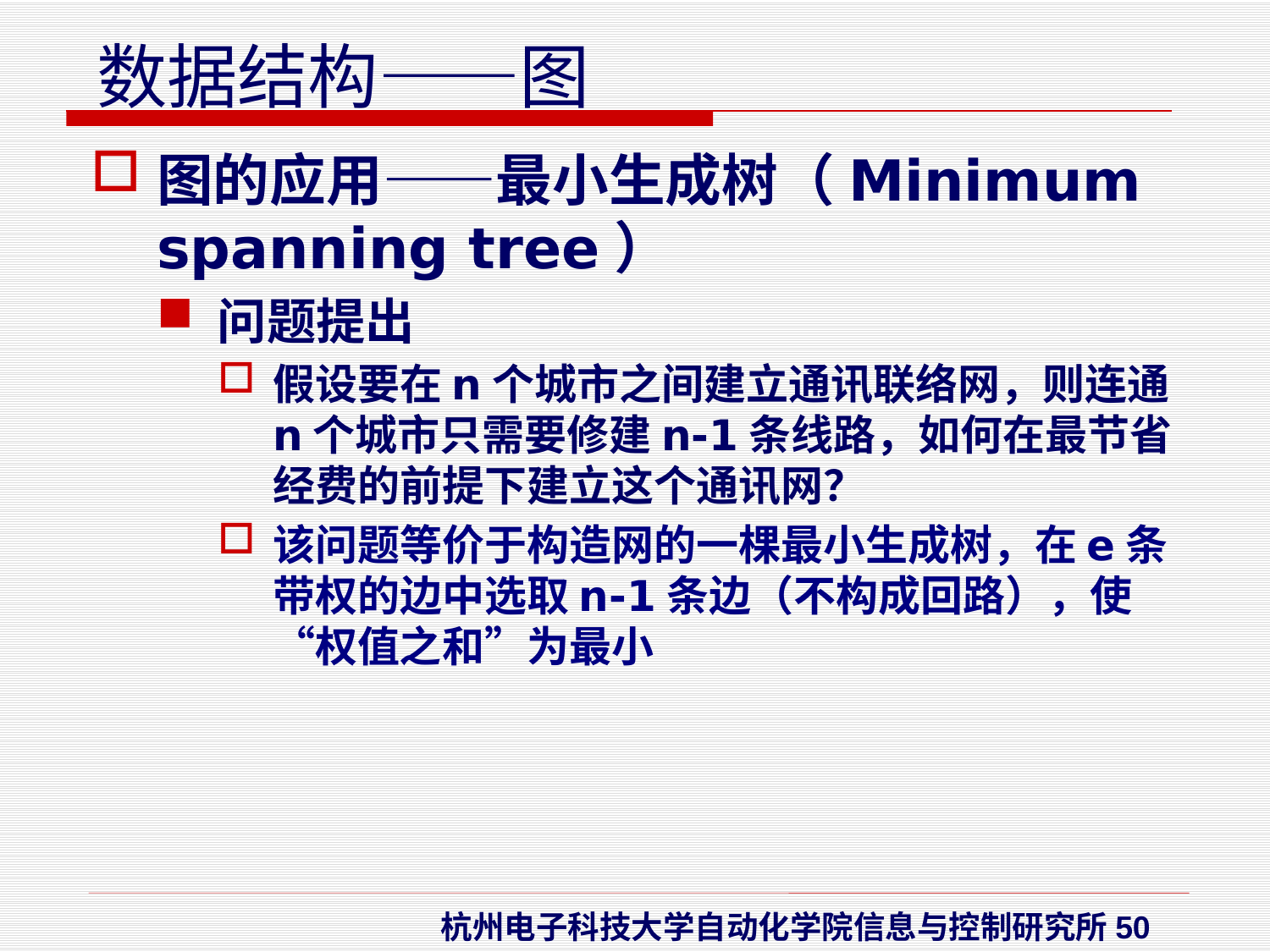

图的应用——最小生成树（Minimum spanning tree）
问题提出
假设要在n个城市之间建立通讯联络网，则连通 n个城市只需要修建n-1条线路，如何在最节省经费的前提下建立这个通讯网？
该问题等价于构造网的一棵最小生成树，在e条带权的边中选取n-1条边（不构成回路），使“权值之和”为最小